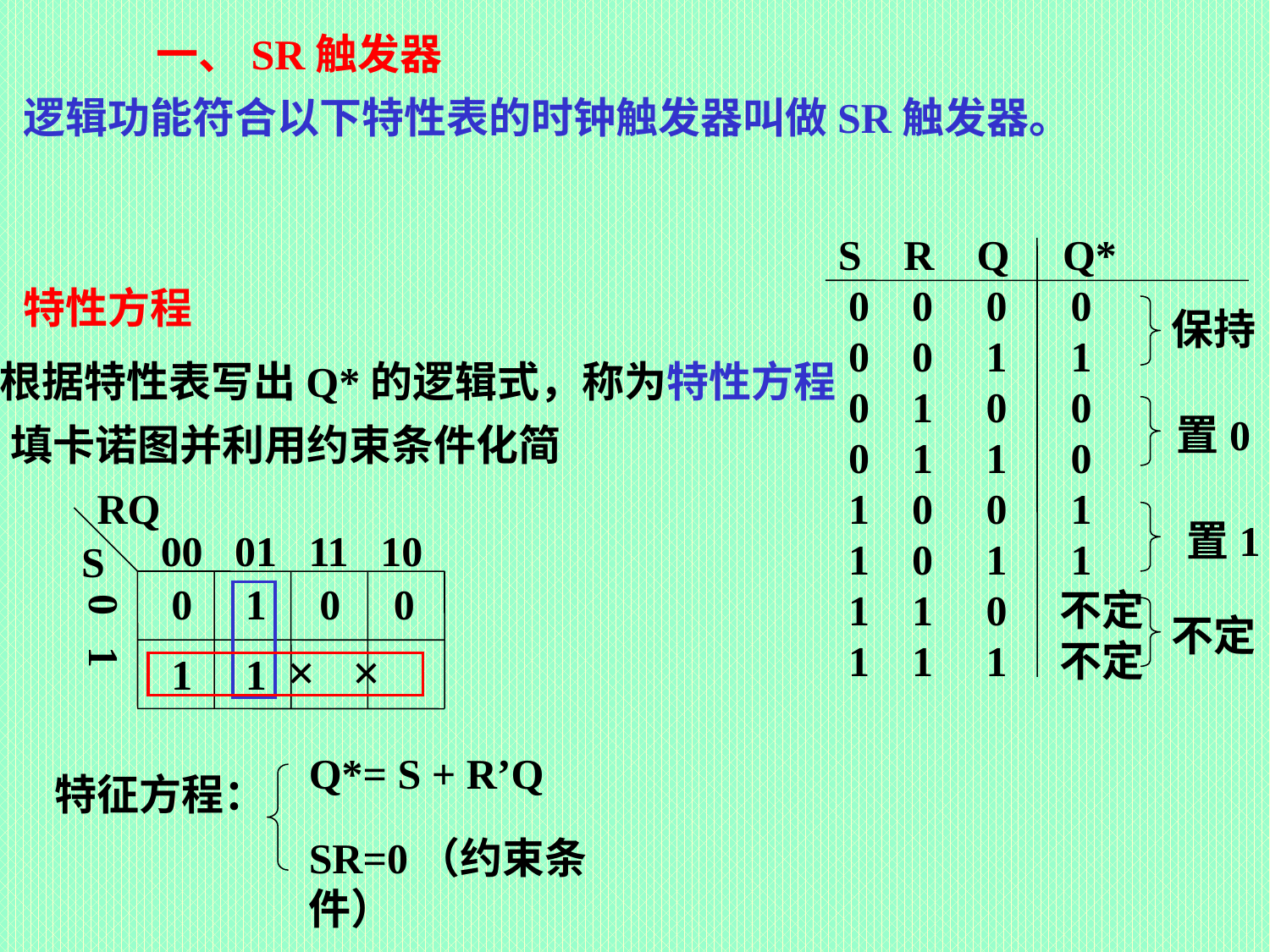

一、SR触发器
逻辑功能符合以下特性表的时钟触发器叫做SR触发器。
       S    R    Q     Q*
        0    0     0      0
        0    0     1      1
        0    1     0      0
        0    1     1      0
        1    0     0      1
        1    0     1      1
        1    1     0    不定
        1    1     1    不定

保持

置0

 置1

不定
特性方程
根据特性表写出Q*的逻辑式，称为特性方程
填卡诺图并利用约束条件化简
RQ

00   01   11   10
S
  0   1
  0     1     0     0
  1     1  ×   ×

Q*= S + R’Q

特征方程：

SR=0（约束条件）